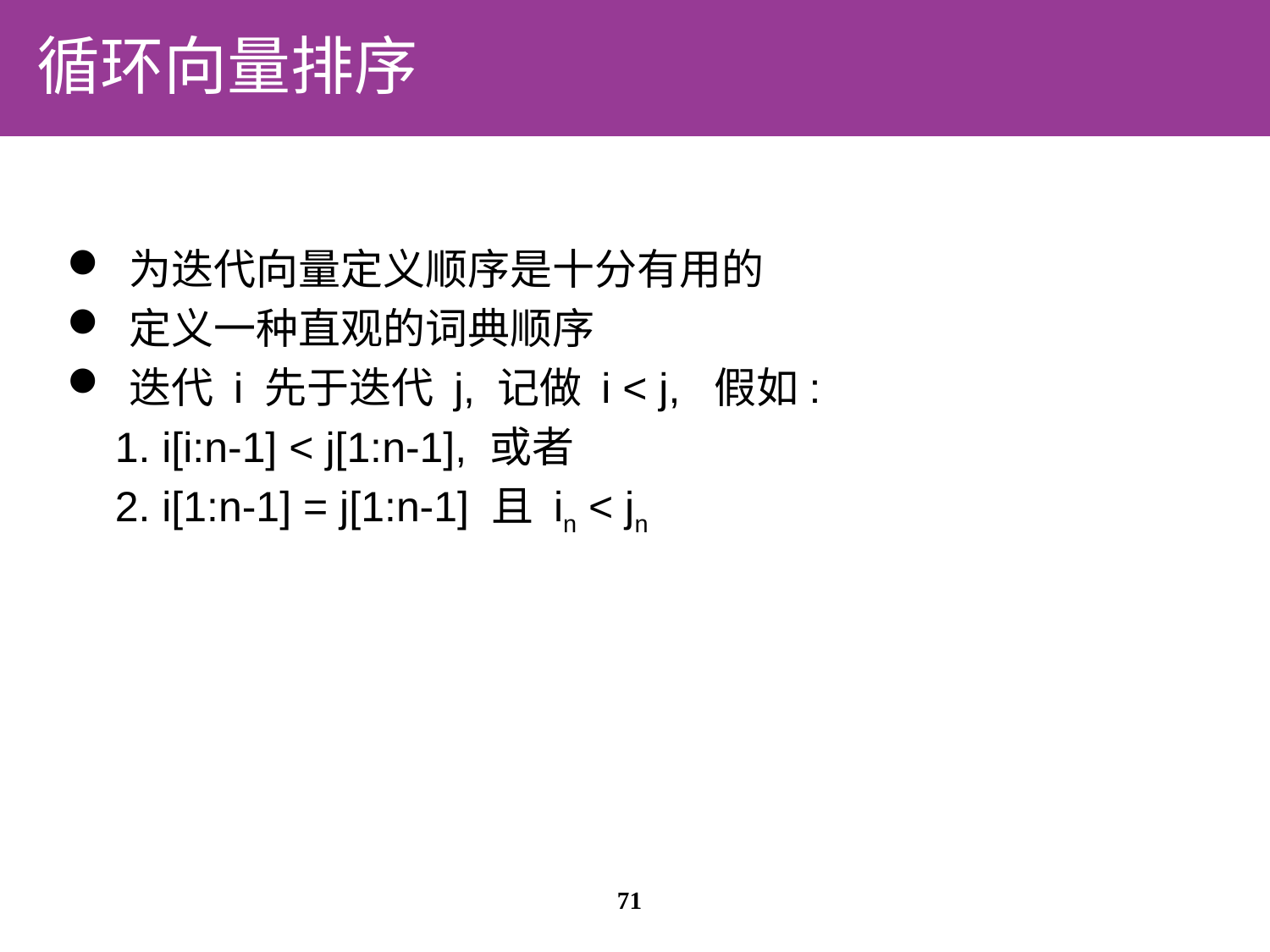

# 循环向量排序
为迭代向量定义顺序是十分有用的
定义一种直观的词典顺序
迭代 i 先于迭代 j, 记做 i < j,  假如:
    1. i[i:n-1] < j[1:n-1], 或者
    2. i[1:n-1] = j[1:n-1] 且 in < jn
71